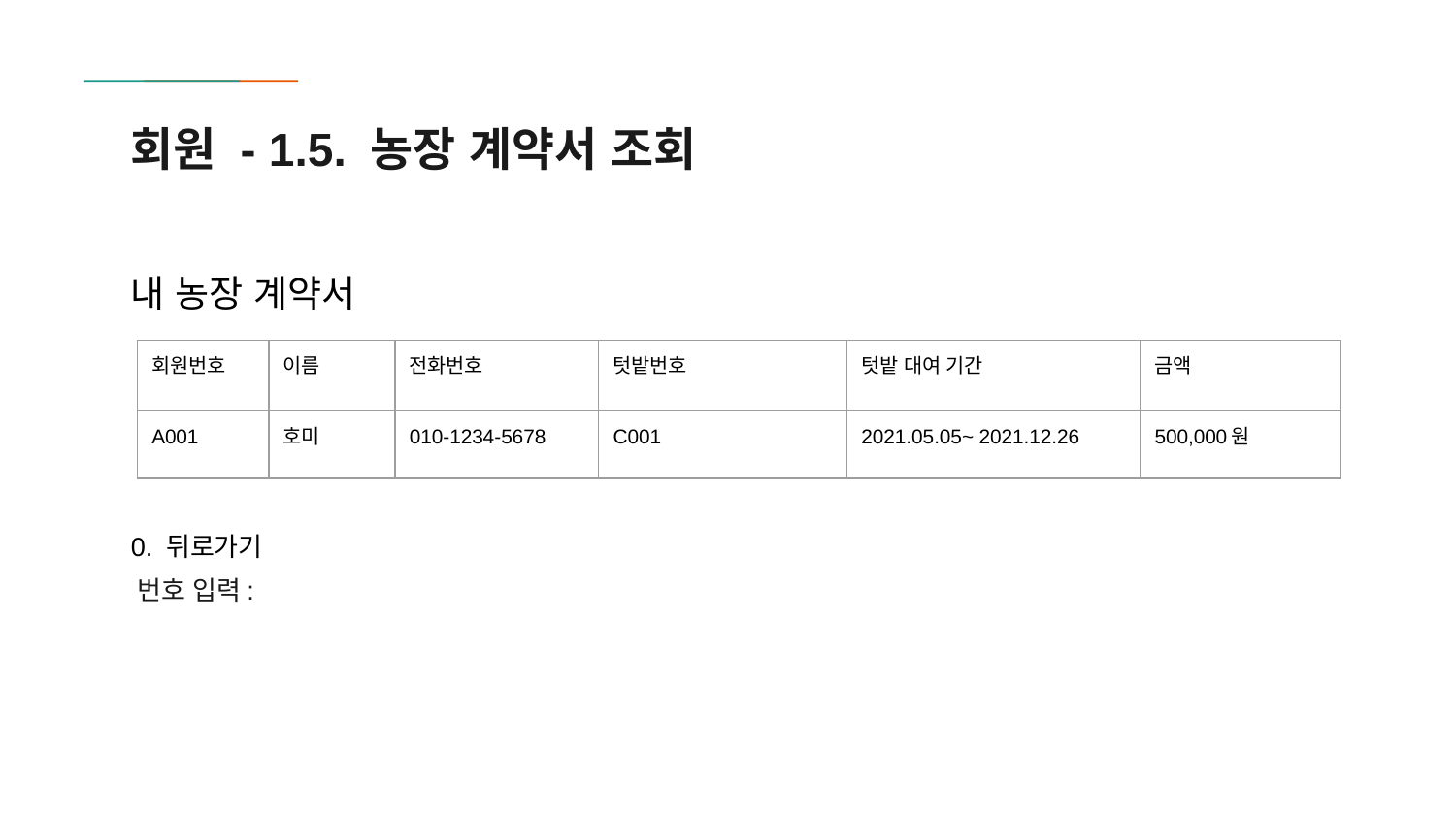

# 회원 - 1.5. 농장 계약서 조회
내 농장 계약서
| 회원번호 | 이름 | 전화번호 | 텃밭번호 | 텃밭 대여 기간 | 금액 |
| --- | --- | --- | --- | --- | --- |
| A001 | 호미 | 010-1234-5678 | C001 | 2021.05.05~ 2021.12.26 | 500,000원 |
 0. 뒤로가기
 번호 입력: